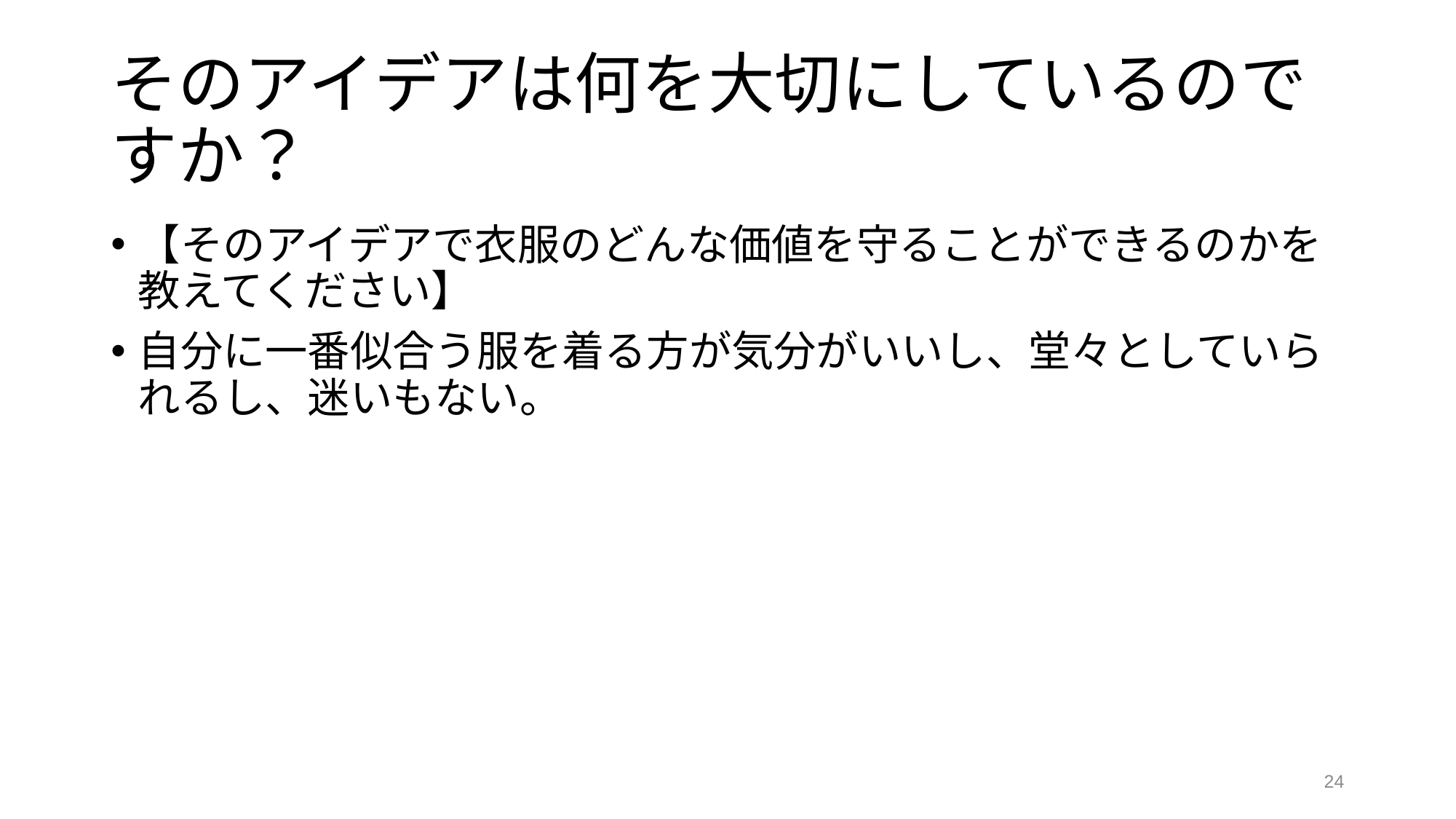

# そのアイデアは何を大切にしているのですか？
【そのアイデアで衣服のどんな価値を守ることができるのかを教えてください】
自分に一番似合う服を着る方が気分がいいし、堂々としていられるし、迷いもない。
24